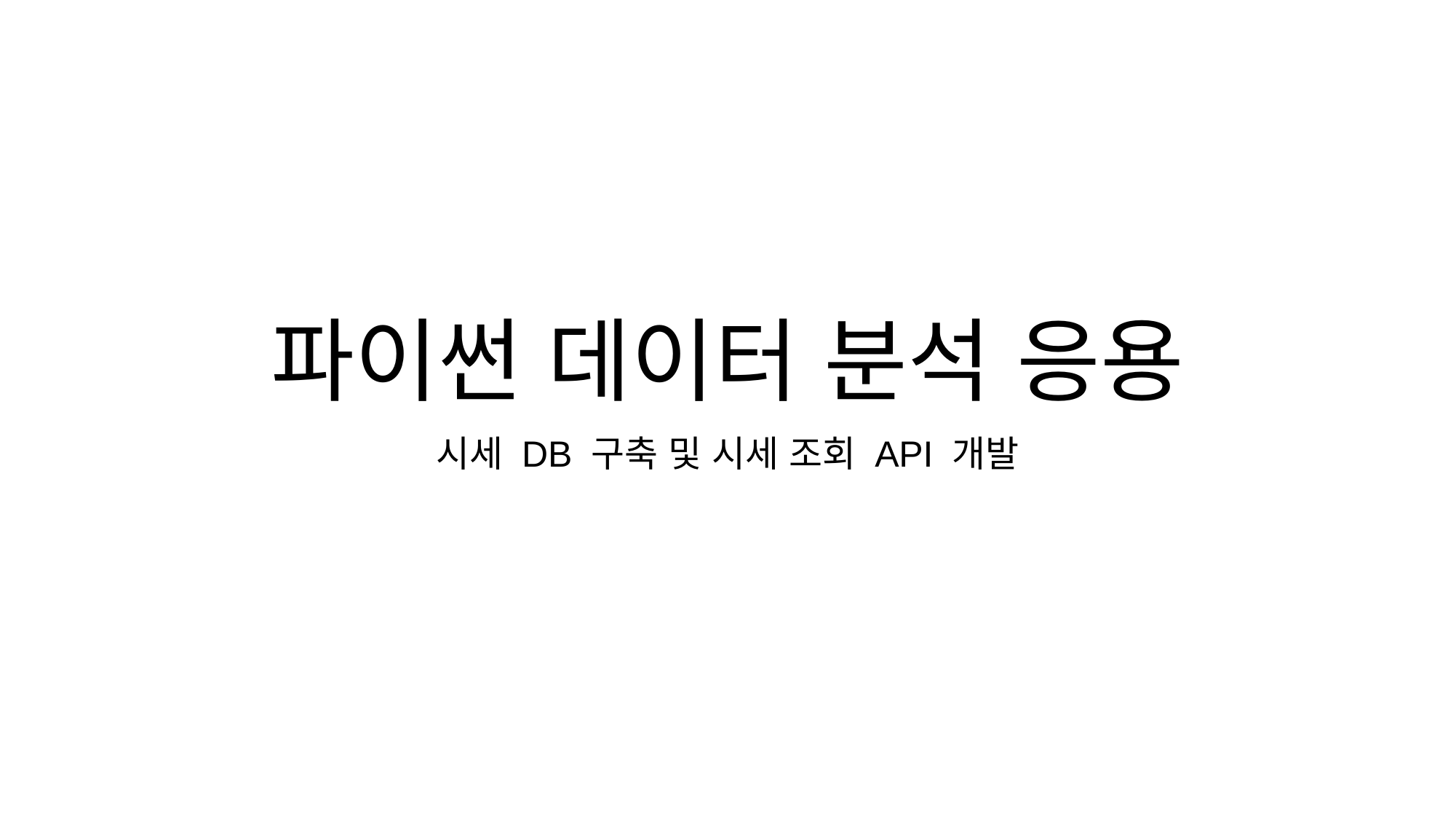

# 파이썬 데이터 분석 응용
시세 DB 구축 및 시세 조회 API 개발